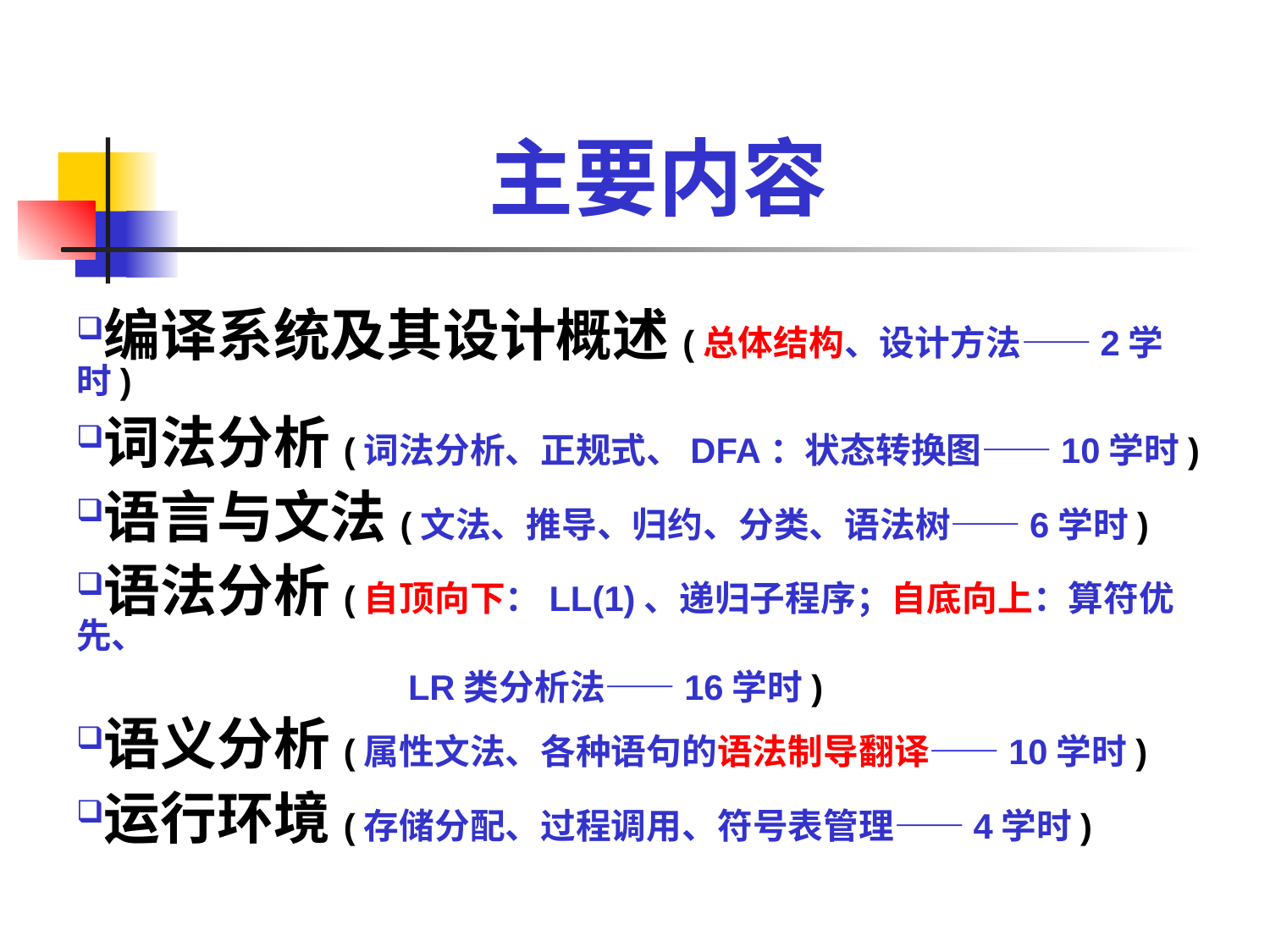

# 主要内容
编译系统及其设计概述(总体结构、设计方法——2学时)
词法分析(词法分析、正规式、DFA：状态转换图——10学时)
语言与文法(文法、推导、归约、分类、语法树——6学时)
语法分析(自顶向下：LL(1)、递归子程序；自底向上：算符优先、
		        LR类分析法——16学时)
语义分析(属性文法、各种语句的语法制导翻译——10学时)
运行环境(存储分配、过程调用、符号表管理——4学时)